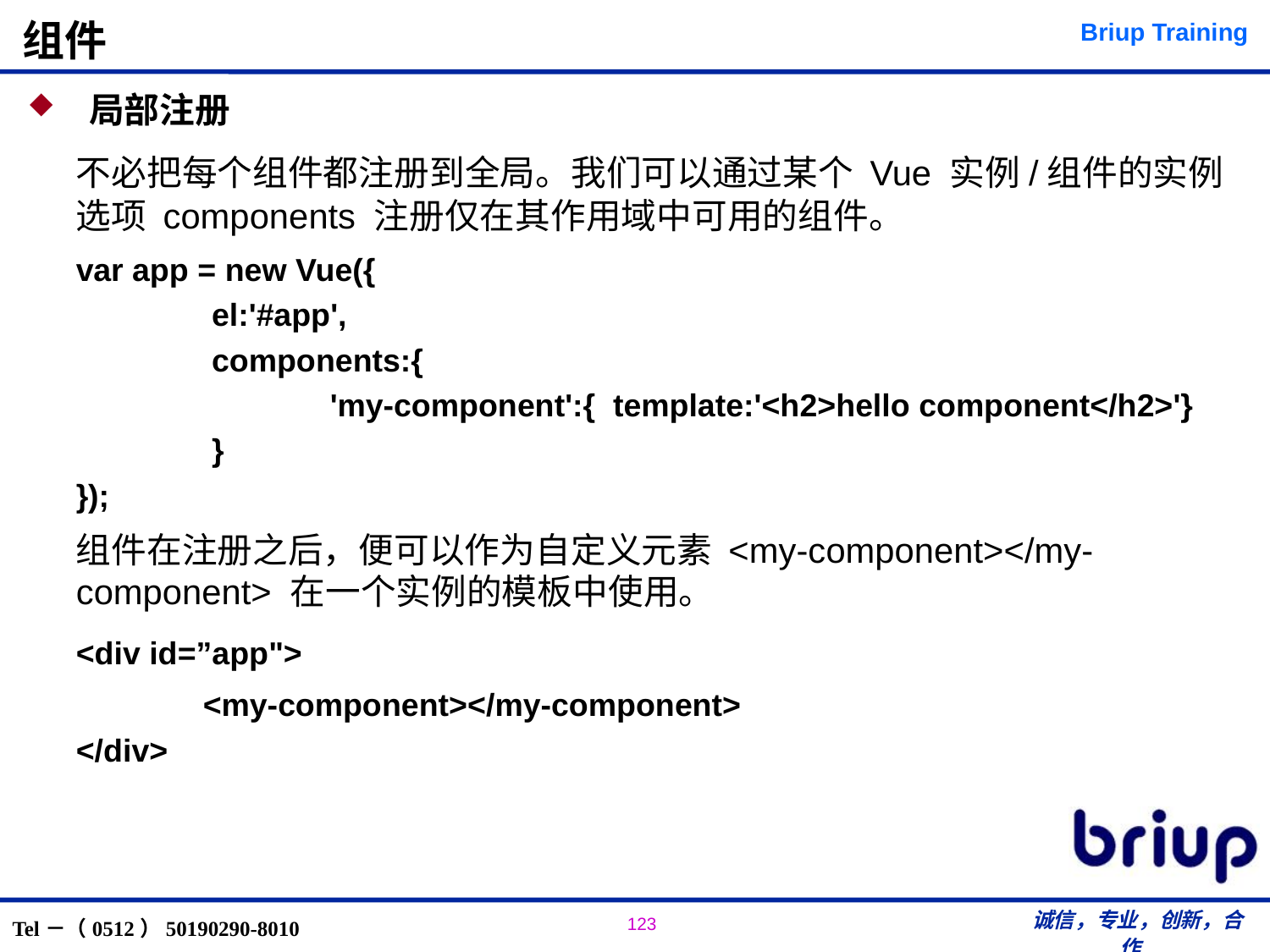

局部注册
不必把每个组件都注册到全局。我们可以通过某个 Vue 实例/组件的实例选项 components 注册仅在其作用域中可用的组件。
var app = new Vue({
	 el:'#app',
	 components:{
		'my-component':{  template:'<h2>hello component</h2>'}
	 }
});
组件在注册之后，便可以作为自定义元素 <my-component></my-component> 在一个实例的模板中使用。
<div id=”app">
	<my-component></my-component>
</div>

# 组件